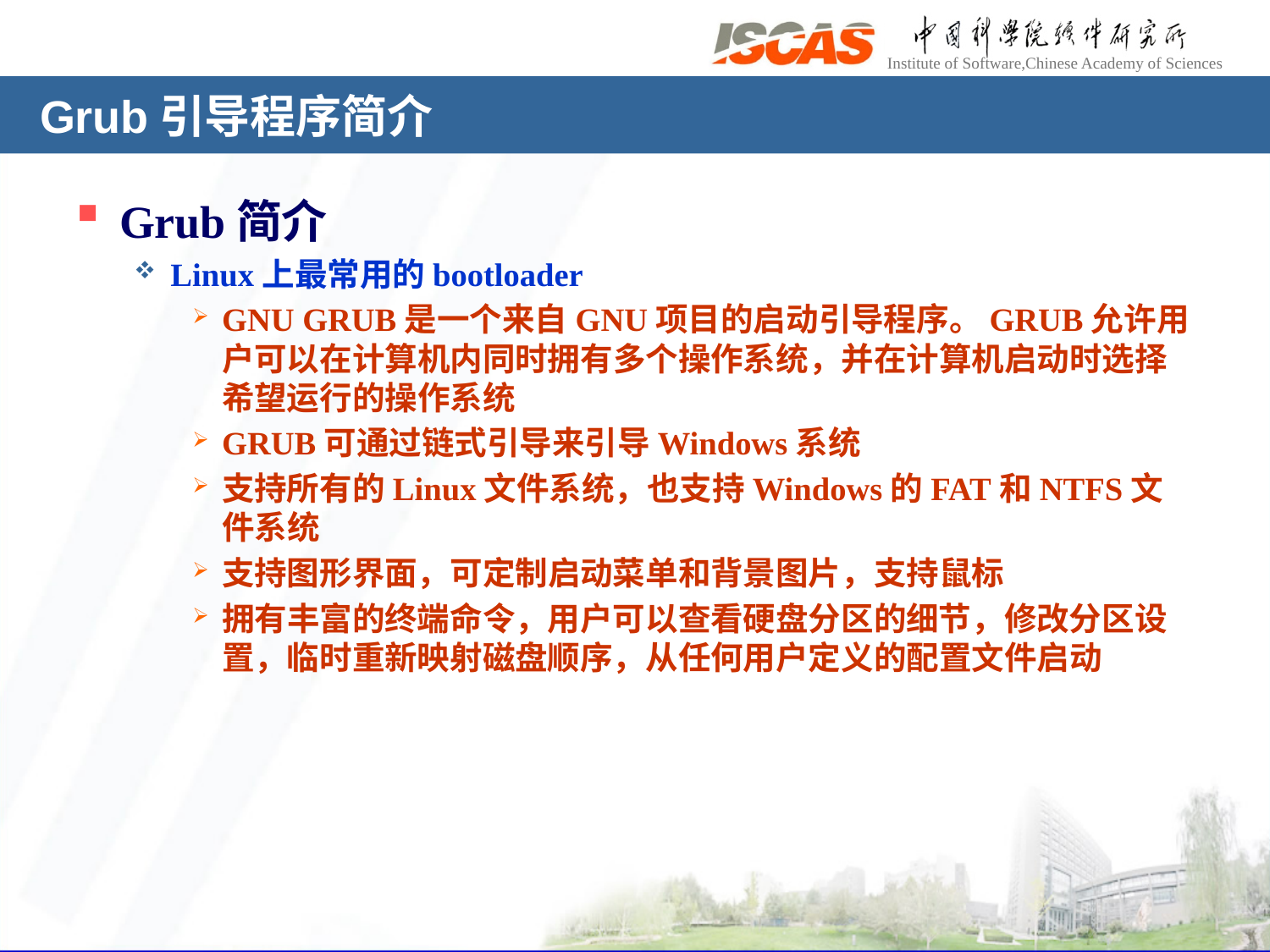

# Grub引导程序简介
Grub简介
Linux上最常用的bootloader
GNU GRUB是一个来自GNU项目的启动引导程序。GRUB允许用户可以在计算机内同时拥有多个操作系统，并在计算机启动时选择希望运行的操作系统
GRUB可通过链式引导来引导Windows系统
支持所有的Linux文件系统，也支持Windows的FAT和NTFS文件系统
支持图形界面，可定制启动菜单和背景图片，支持鼠标
拥有丰富的终端命令，用户可以查看硬盘分区的细节，修改分区设置，临时重新映射磁盘顺序，从任何用户定义的配置文件启动